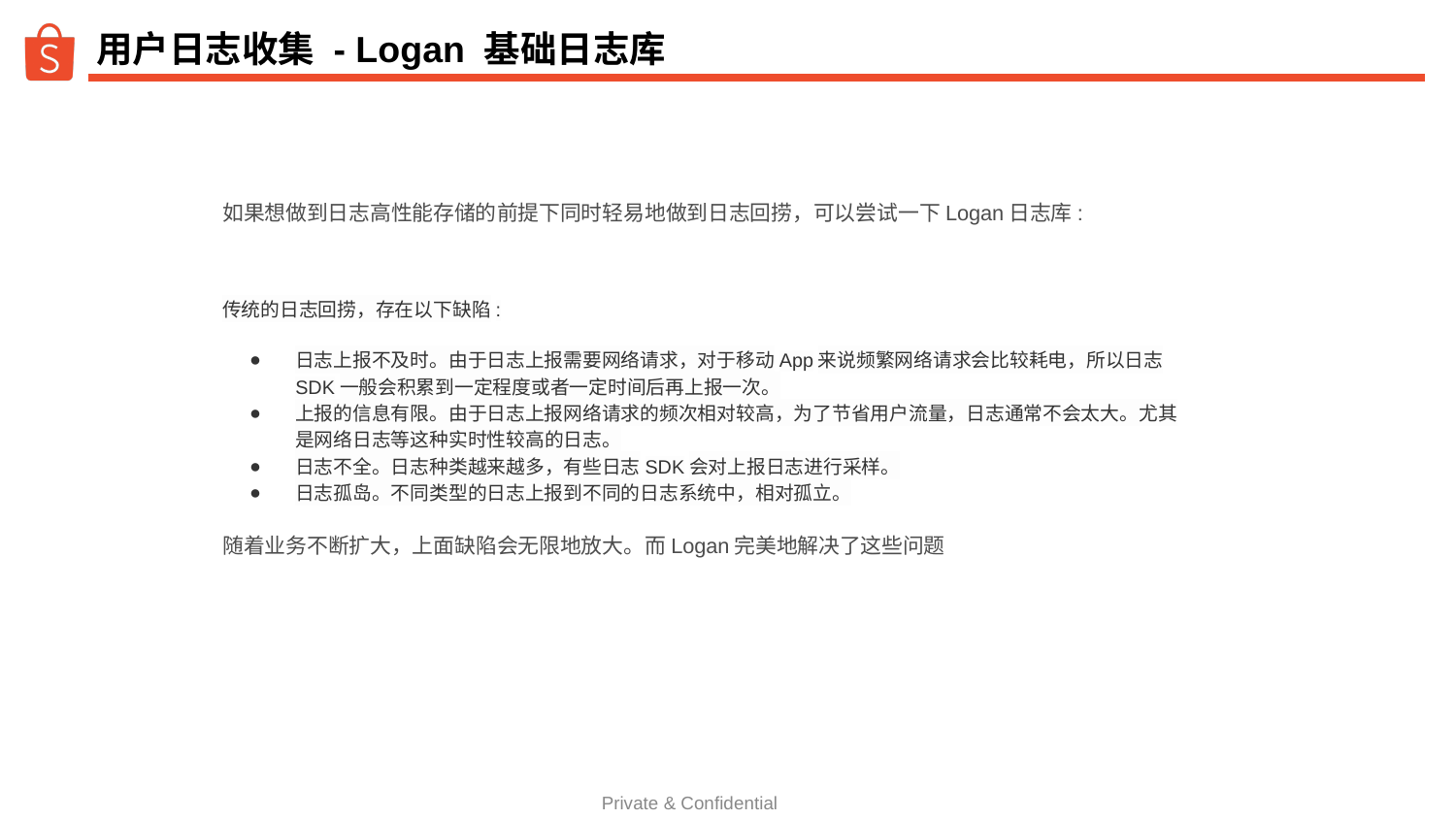

# 用户日志收集 - Logan 基础日志库
如果想做到日志高性能存储的前提下同时轻易地做到日志回捞，可以尝试一下Logan日志库:

传统的日志回捞，存在以下缺陷:
日志上报不及时。由于日志上报需要网络请求，对于移动App来说频繁网络请求会比较耗电，所以日志SDK一般会积累到一定程度或者一定时间后再上报一次。
上报的信息有限。由于日志上报网络请求的频次相对较高，为了节省用户流量，日志通常不会太大。尤其是网络日志等这种实时性较高的日志。
日志不全。日志种类越来越多，有些日志SDK会对上报日志进行采样。
日志孤岛。不同类型的日志上报到不同的日志系统中，相对孤立。
随着业务不断扩大，上面缺陷会无限地放大。而Logan完美地解决了这些问题

Private & Confidential